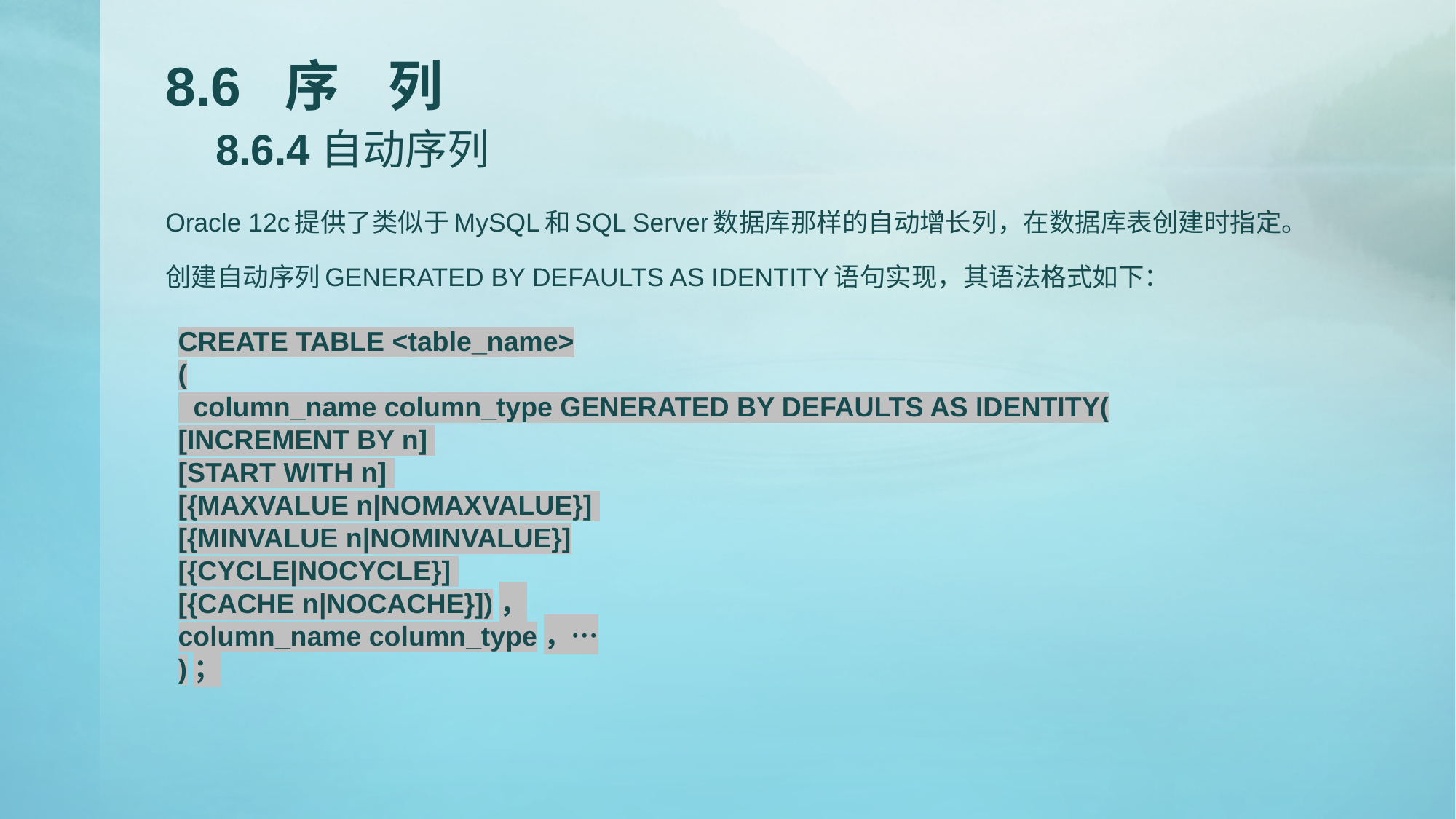

# 8.6  序    列 8.6.4自动序列
Oracle 12c提供了类似于MySQL和SQL Server数据库那样的自动增长列，在数据库表创建时指定。
创建自动序列GENERATED BY DEFAULTS AS IDENTITY语句实现，其语法格式如下：
CREATE TABLE <table_name>
(
  column_name column_type GENERATED BY DEFAULTS AS IDENTITY(
[INCREMENT BY n]
[START WITH n]
[{MAXVALUE n|NOMAXVALUE}]
[{MINVALUE n|NOMINVALUE}]
[{CYCLE|NOCYCLE}]
[{CACHE n|NOCACHE}])，
column_name column_type，…
)；